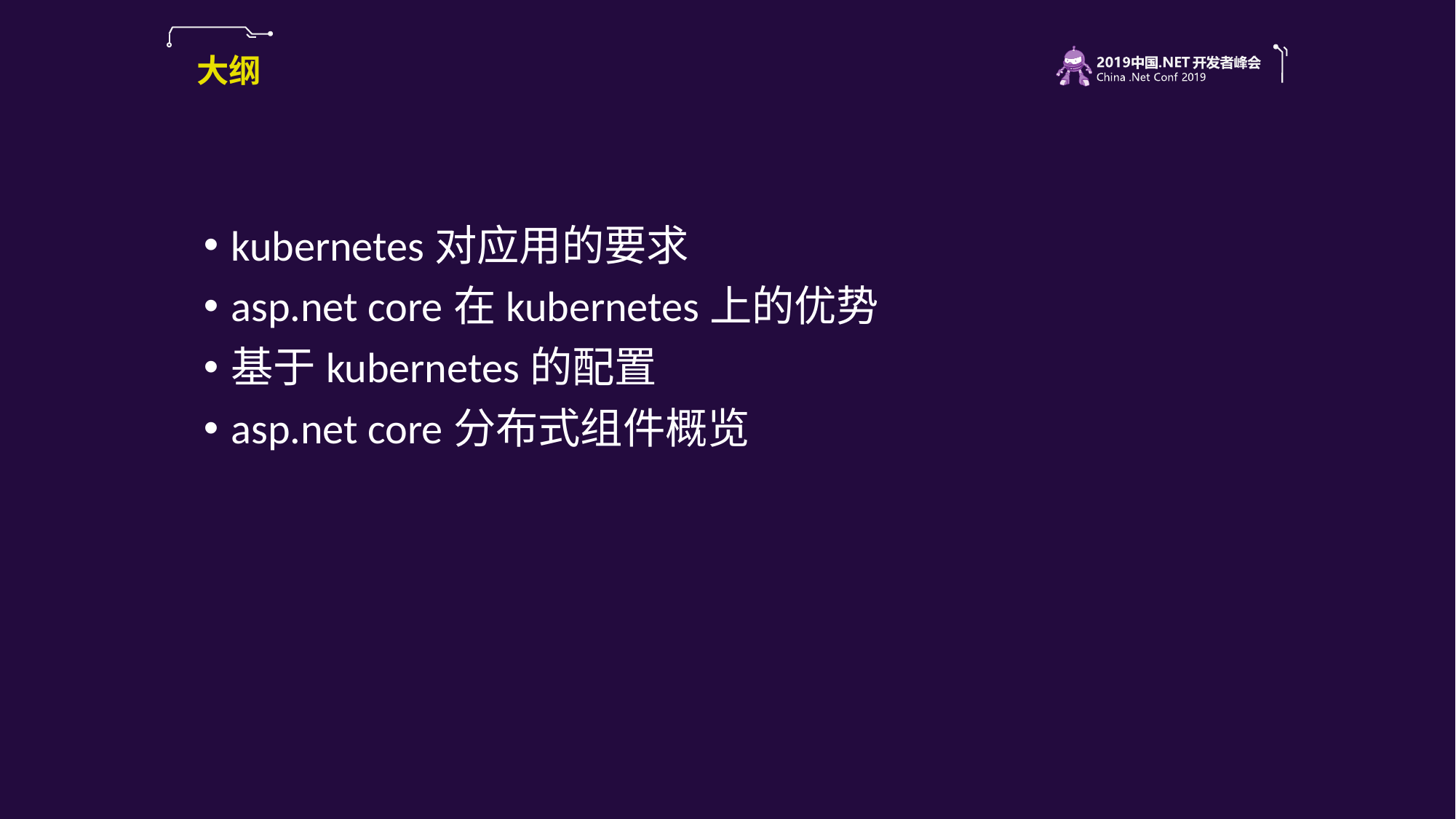

大纲

kubernetes对应用的要求
asp.net core在kubernetes上的优势
基于kubernetes的配置
asp.net core分布式组件概览